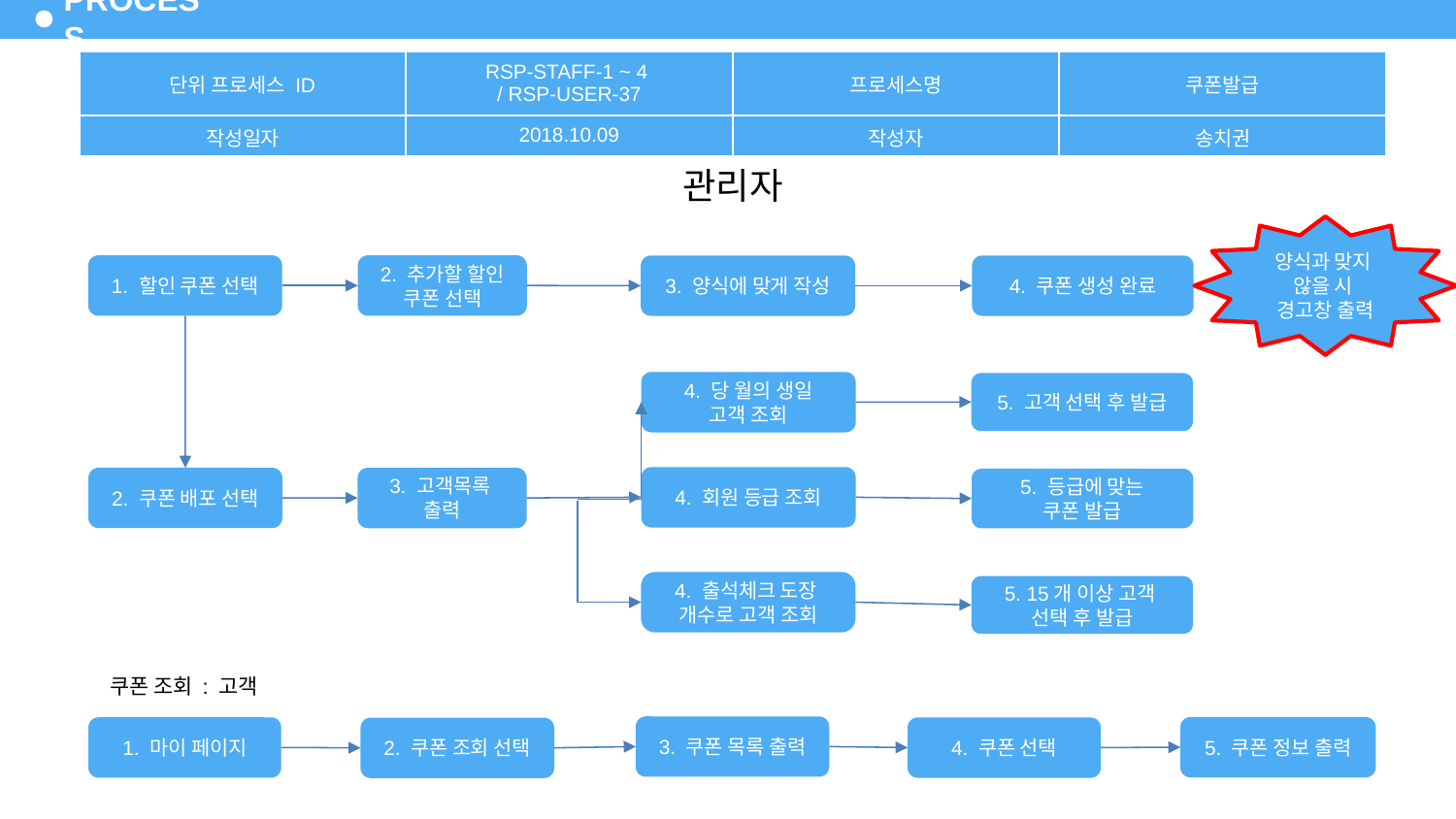

# PROCESS
| 단위 프로세스 ID | RSP-STAFF-1 ~ 4 / RSP-USER-37 | 프로세스명 | 쿠폰발급 |
| --- | --- | --- | --- |
| 작성일자 | 2018.10.09 | 작성자 | 송치권 |
관리자
양식과 맞지
않을 시
경고창 출력
1. 할인 쿠폰 선택
2. 추가할 할인
쿠폰 선택
3. 양식에 맞게 작성
4. 쿠폰 생성 완료
4. 당 월의 생일
고객 조회
5. 고객 선택 후 발급
4. 회원 등급 조회
2. 쿠폰 배포 선택
3. 고객목록
출력
5. 등급에 맞는
쿠폰 발급
4. 출석체크 도장
개수로 고객 조회
5. 15개 이상 고객
선택 후 발급
쿠폰 조회 : 고객
3. 쿠폰 목록 출력
5. 쿠폰 정보 출력
1. 마이 페이지
4. 쿠폰 선택
2. 쿠폰 조회 선택